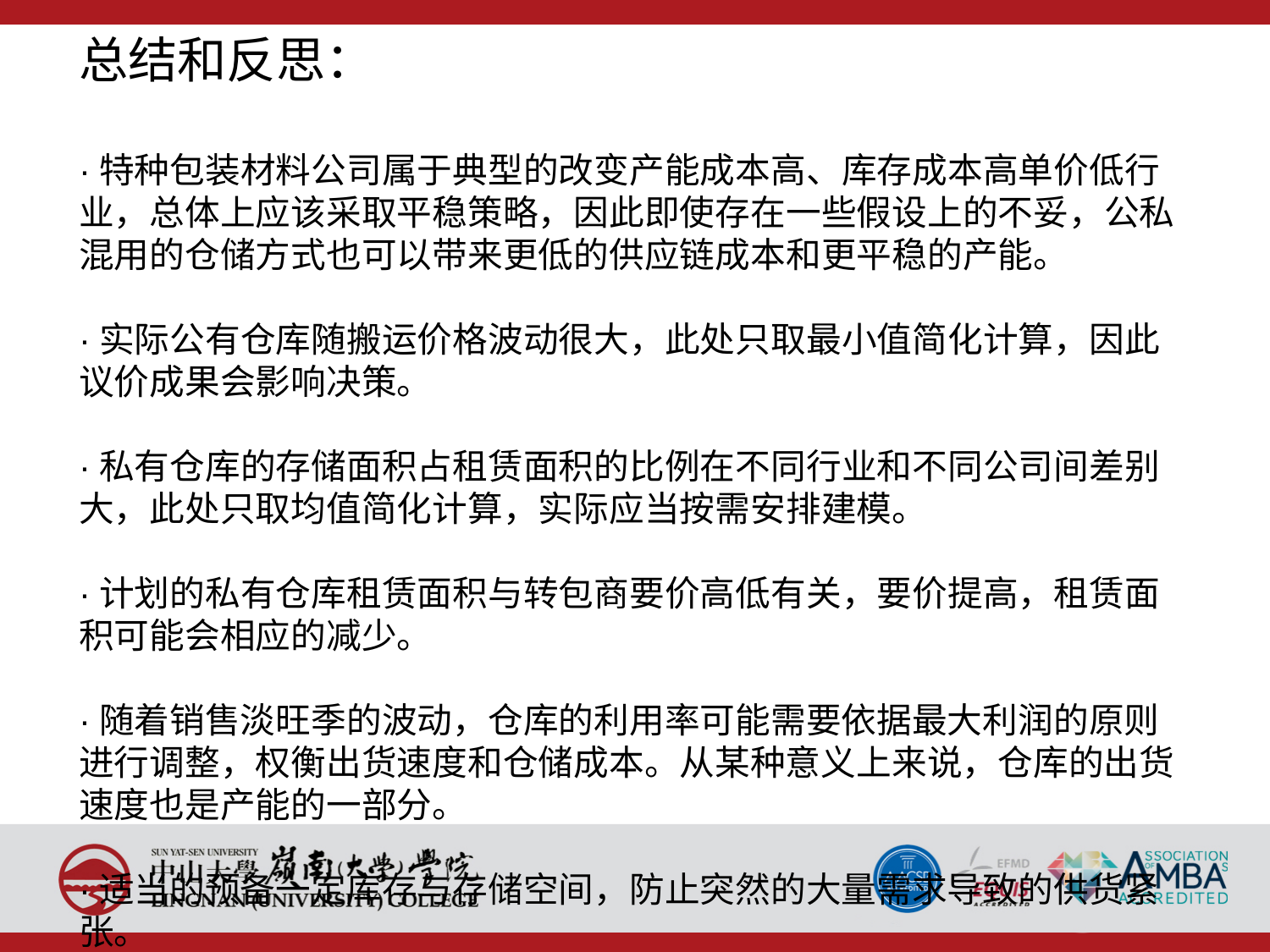

总结和反思：

·特种包装材料公司属于典型的改变产能成本高、库存成本高单价低行业，总体上应该采取平稳策略，因此即使存在一些假设上的不妥，公私混用的仓储方式也可以带来更低的供应链成本和更平稳的产能。

·实际公有仓库随搬运价格波动很大，此处只取最小值简化计算，因此议价成果会影响决策。

·私有仓库的存储面积占租赁面积的比例在不同行业和不同公司间差别大，此处只取均值简化计算，实际应当按需安排建模。

·计划的私有仓库租赁面积与转包商要价高低有关，要价提高，租赁面积可能会相应的减少。

·随着销售淡旺季的波动，仓库的利用率可能需要依据最大利润的原则进行调整，权衡出货速度和仓储成本。从某种意义上来说，仓库的出货速度也是产能的一部分。

·适当的预备一定库存与存储空间，防止突然的大量需求导致的供货紧张。